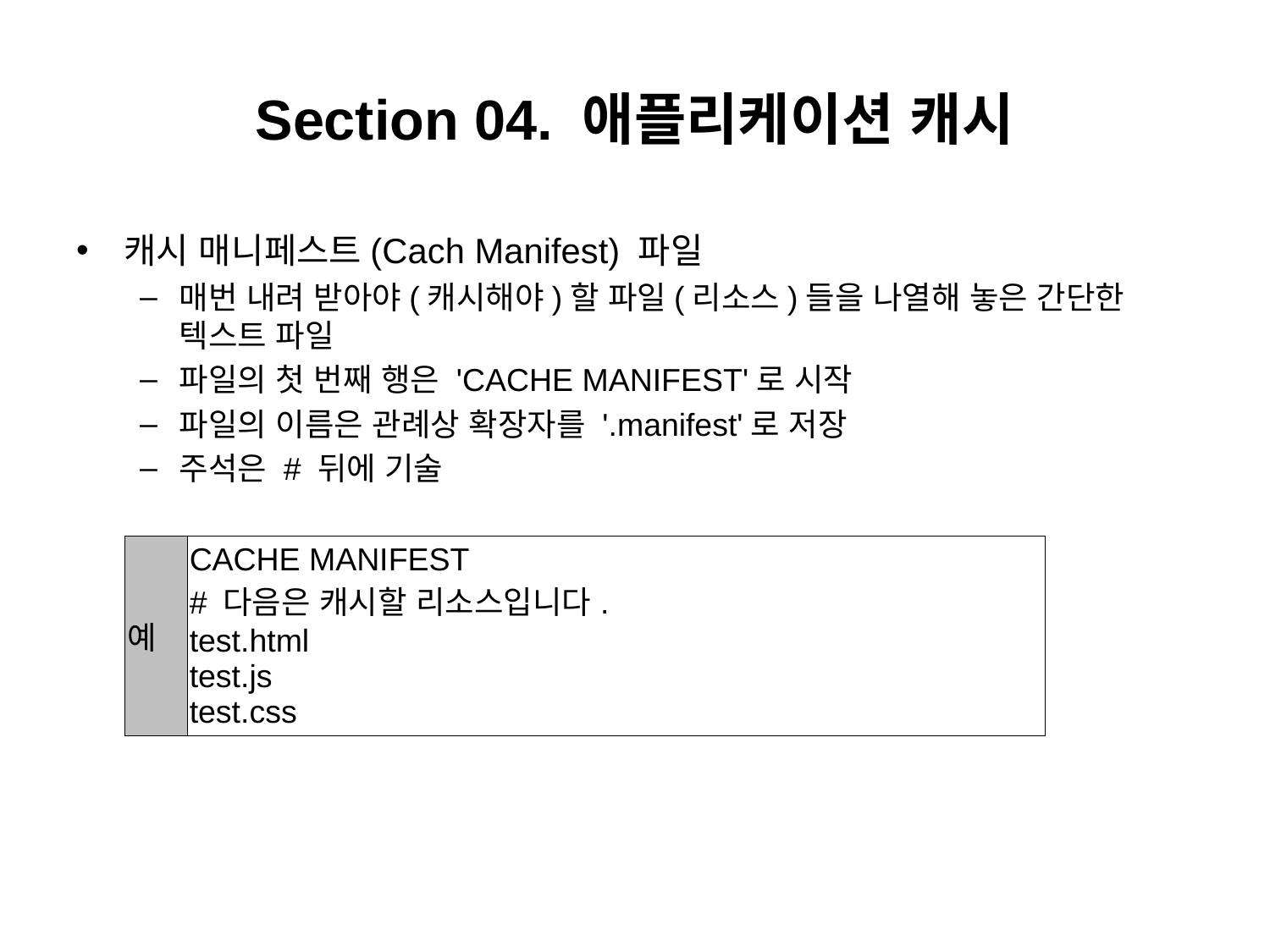

# Section 04. 애플리케이션 캐시
캐시 매니페스트(Cach Manifest) 파일
매번 내려 받아야(캐시해야)할 파일(리소스)들을 나열해 놓은 간단한 텍스트 파일
파일의 첫 번째 행은 'CACHE MANIFEST'로 시작
파일의 이름은 관례상 확장자를 '.manifest'로 저장
주석은 # 뒤에 기술

| 예 | CACHE MANIFEST # 다음은 캐시할 리소스입니다. test.html test.js test.css |
| --- | --- |